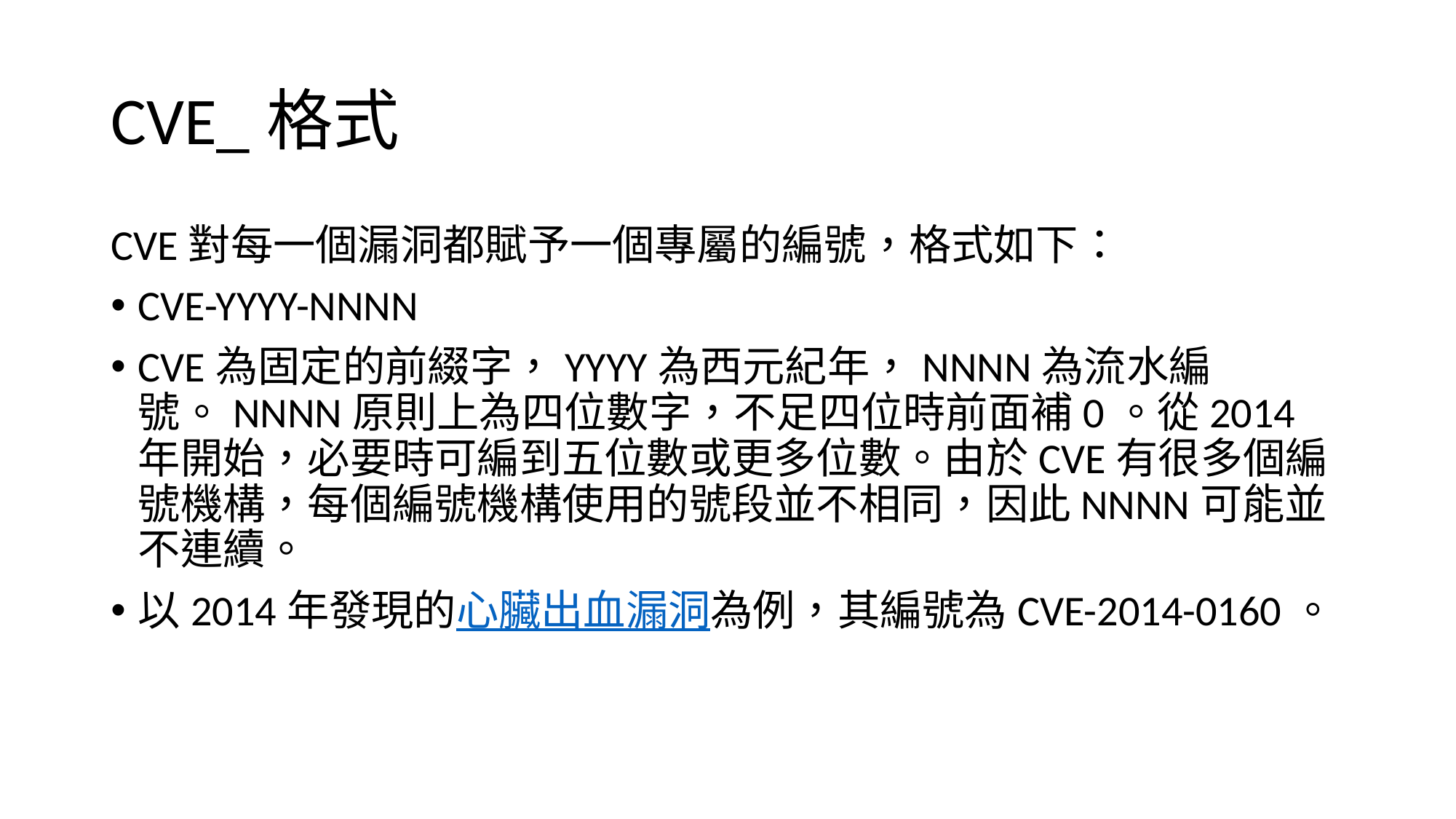

# CVE_格式
CVE對每一個漏洞都賦予一個專屬的編號，格式如下：
CVE-YYYY-NNNN
CVE為固定的前綴字，YYYY為西元紀年，NNNN為流水編號。NNNN原則上為四位數字，不足四位時前面補0。從2014年開始，必要時可編到五位數或更多位數。由於CVE有很多個編號機構，每個編號機構使用的號段並不相同，因此NNNN可能並不連續。
以2014年發現的心臟出血漏洞為例，其編號為CVE-2014-0160。